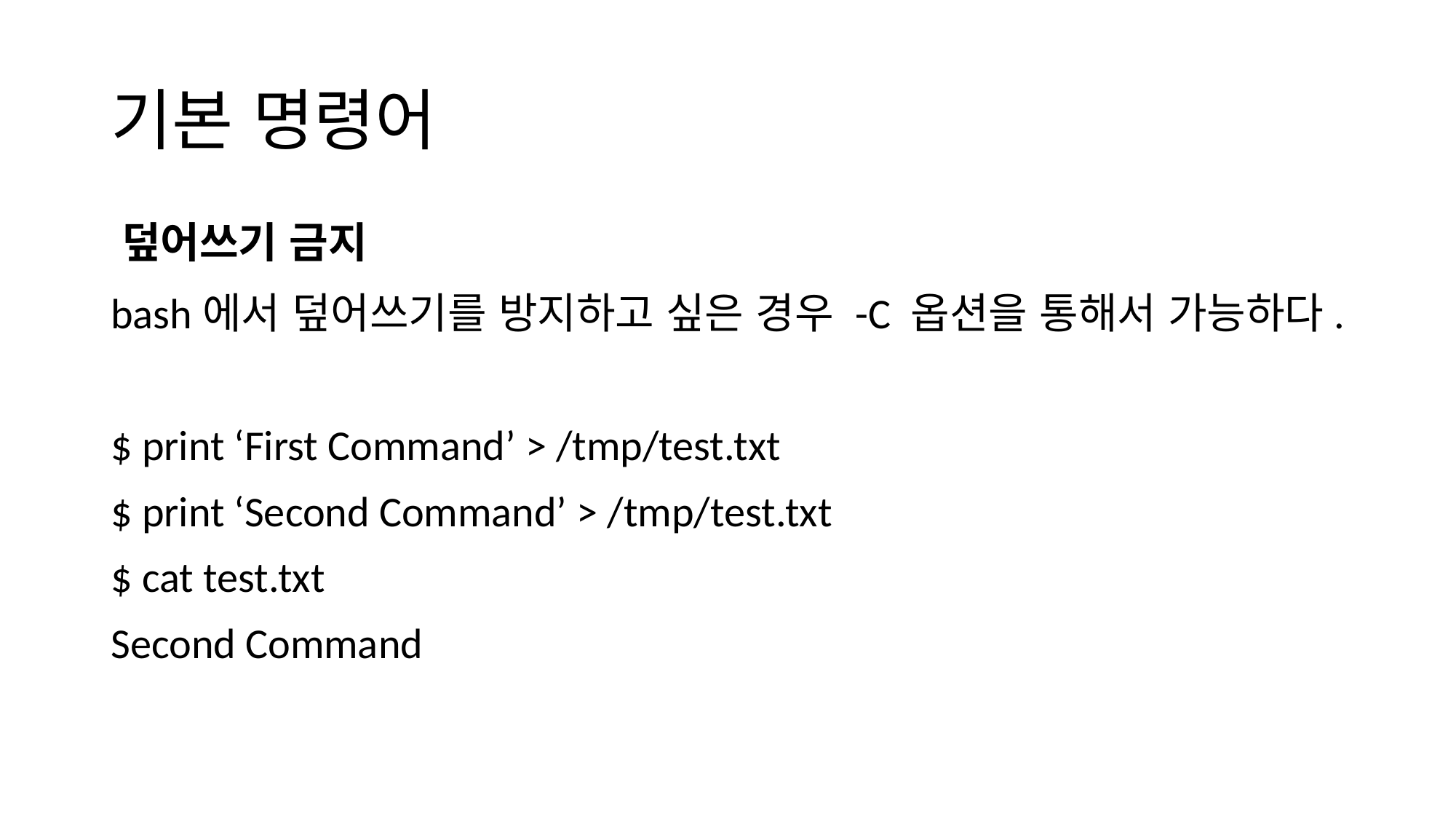

# 기본 명령어
덮어쓰기 금지
bash에서 덮어쓰기를 방지하고 싶은 경우 -C 옵션을 통해서 가능하다.

$ print ‘First Command’ > /tmp/test.txt
$ print ‘Second Command’ > /tmp/test.txt
$ cat test.txt
Second Command